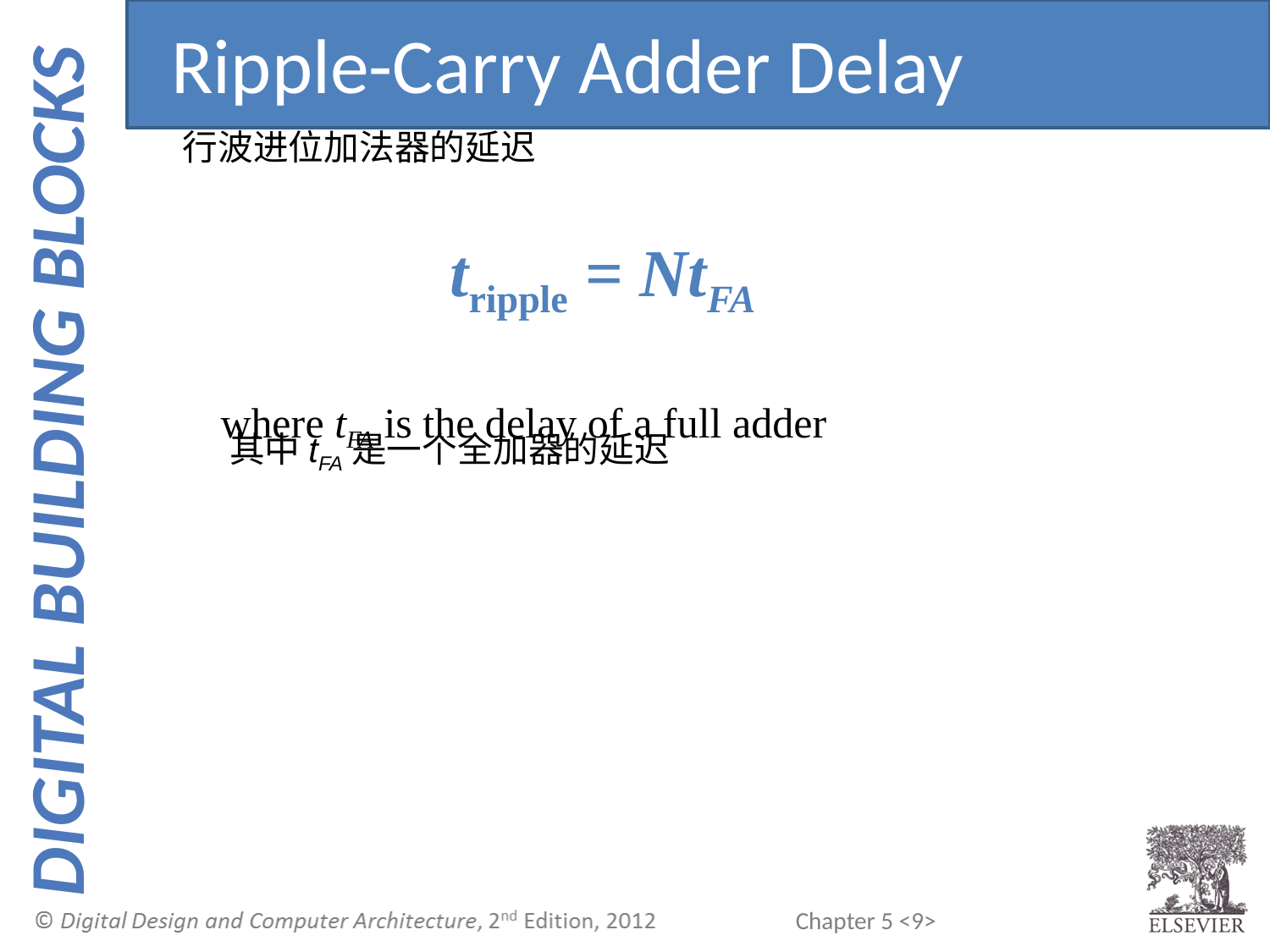

Ripple-Carry Adder Delay
行波进位加法器的延迟

			tripple = NtFA

	    where tFA is the delay of a full adder
其中tFA是一个全加器的延迟